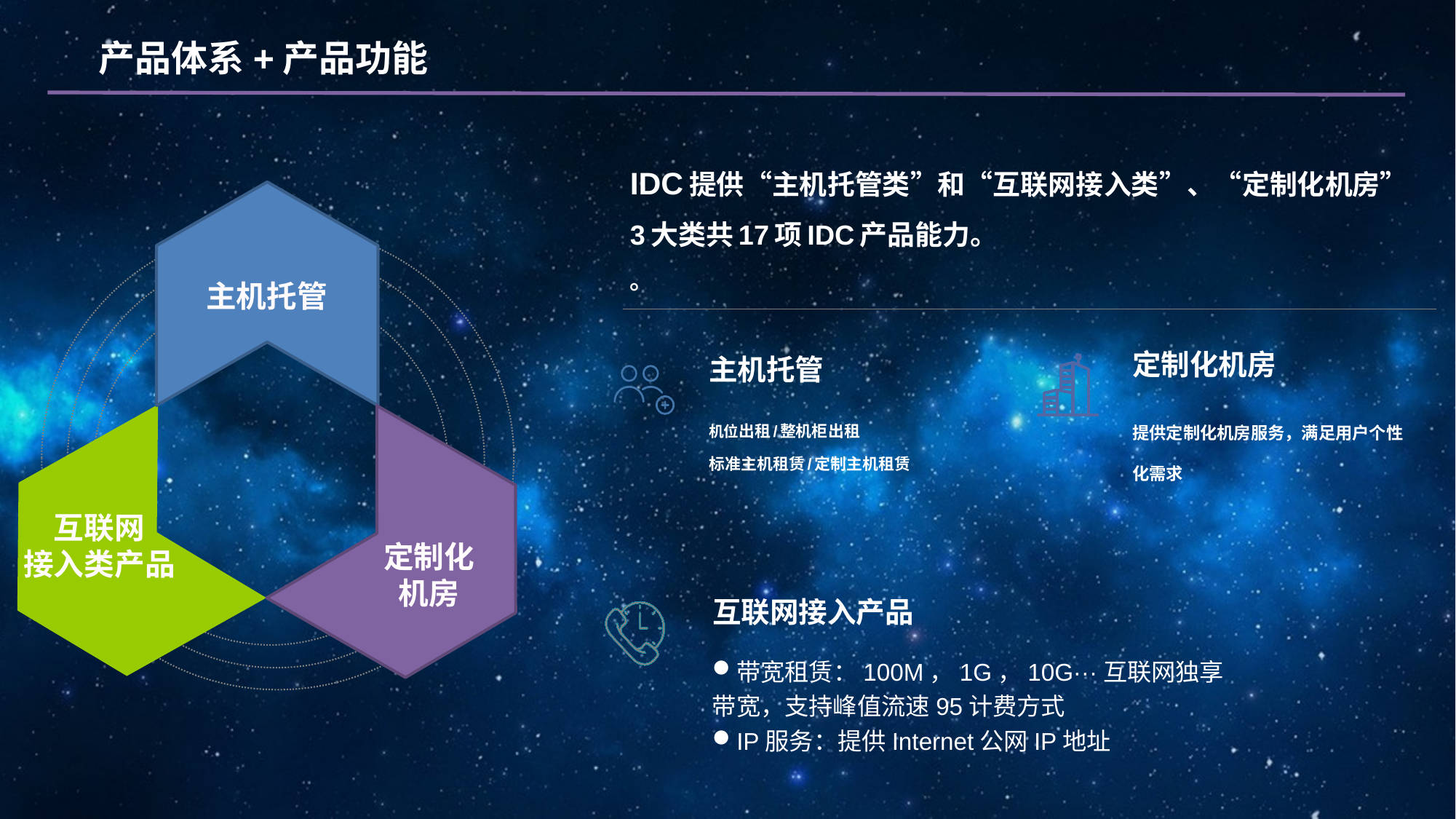

产品体系+产品功能
IDC提供“主机托管类”和“互联网接入类”、“定制化机房”3大类共17项IDC产品能力。
。

主机托管

定制化机房

提供定制化机房服务，满足用户个性化需求
主机托管

机位出租/整机柜出租
标准主机租赁/定制主机租赁

互联网
接入类产品
定制化机房
互联网接入产品

带宽租赁：100M，1G，10G···互联网独享带宽，支持峰值流速95计费方式
IP服务：提供Internet公网IP地址